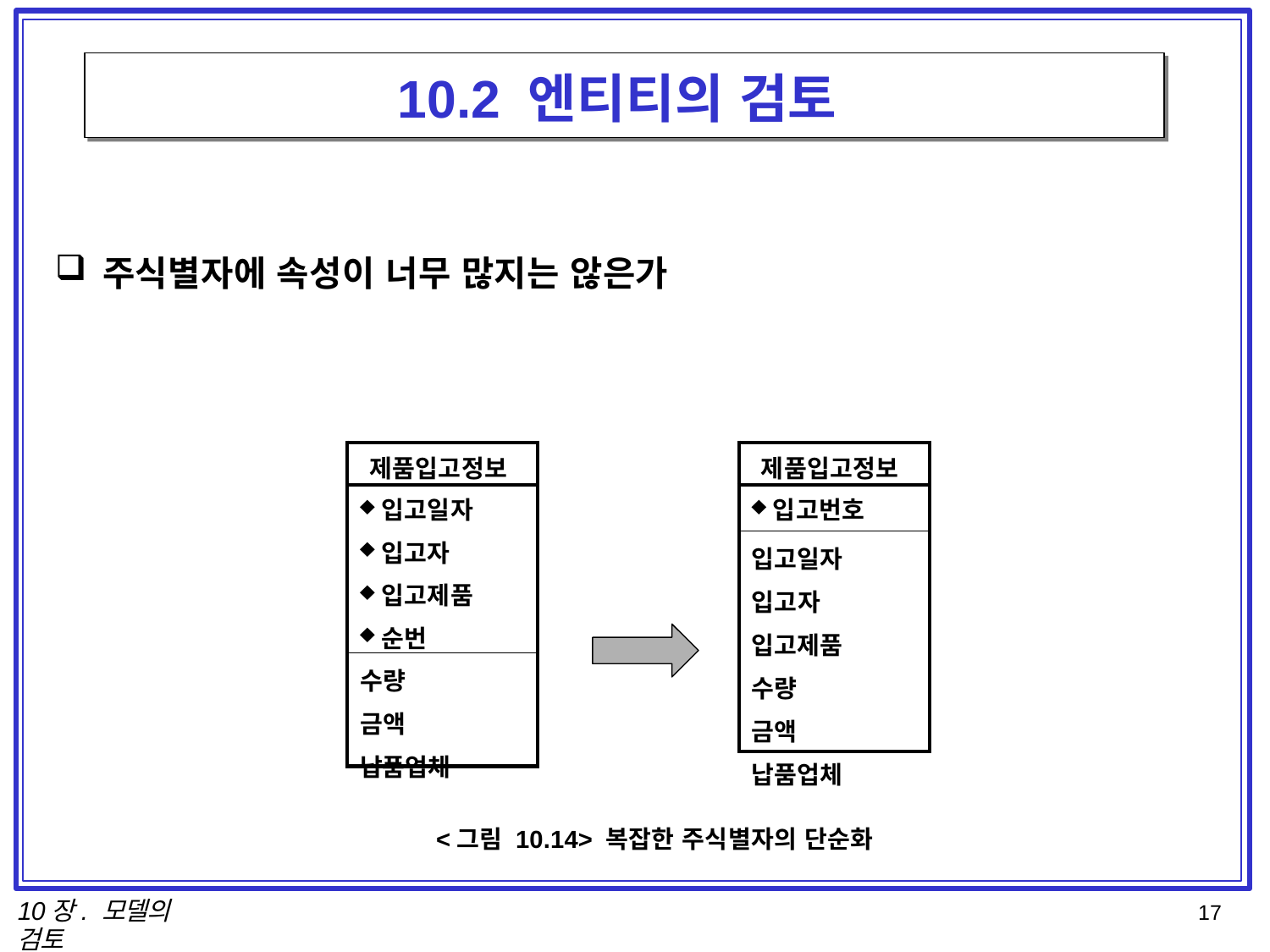

# 10.2 엔티티의 검토
주식별자에 속성이 너무 많지는 않은가
| 제품입고정보 |
| --- |
| 입고일자 입고자 입고제품 순번 |
| 수량 금액 납품업체 |
| 제품입고정보 |
| --- |
| 입고번호 |
| 입고일자 입고자 입고제품 수량 금액 납품업체 |

<그림 10.14> 복잡한 주식별자의 단순화
10장. 모델의 검토
17